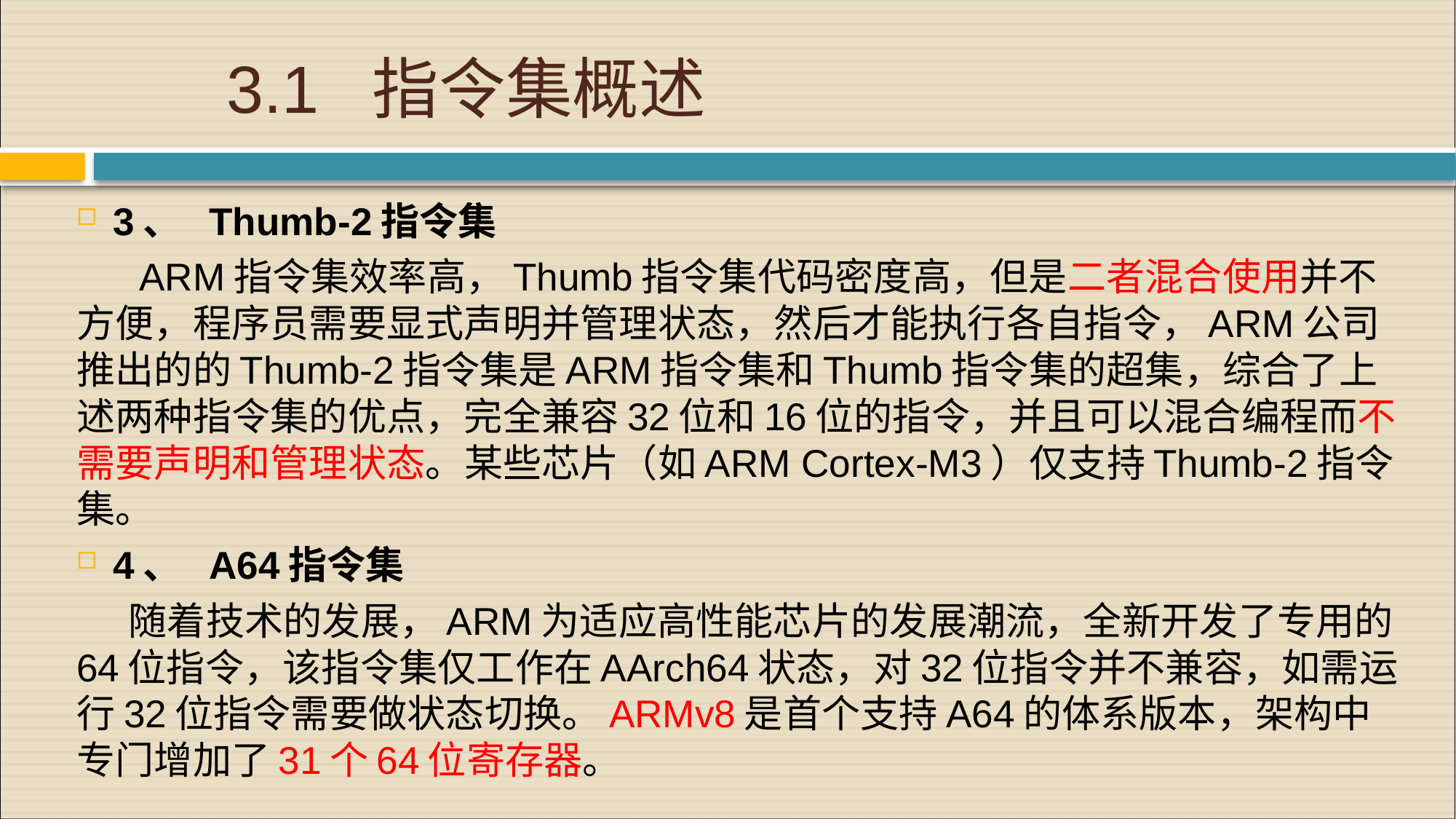

# 3.1  指令集概述
3、	Thumb-2指令集
 ARM指令集效率高，Thumb指令集代码密度高，但是二者混合使用并不方便，程序员需要显式声明并管理状态，然后才能执行各自指令，ARM公司推出的的Thumb-2指令集是ARM指令集和Thumb指令集的超集，综合了上述两种指令集的优点，完全兼容32位和16位的指令，并且可以混合编程而不需要声明和管理状态。某些芯片（如ARM Cortex‐M3）仅支持Thumb-2指令集。
4、	A64指令集
随着技术的发展，ARM为适应高性能芯片的发展潮流，全新开发了专用的64位指令，该指令集仅工作在AArch64状态，对32位指令并不兼容，如需运行32位指令需要做状态切换。ARMv8是首个支持A64的体系版本，架构中专门增加了31个64位寄存器。